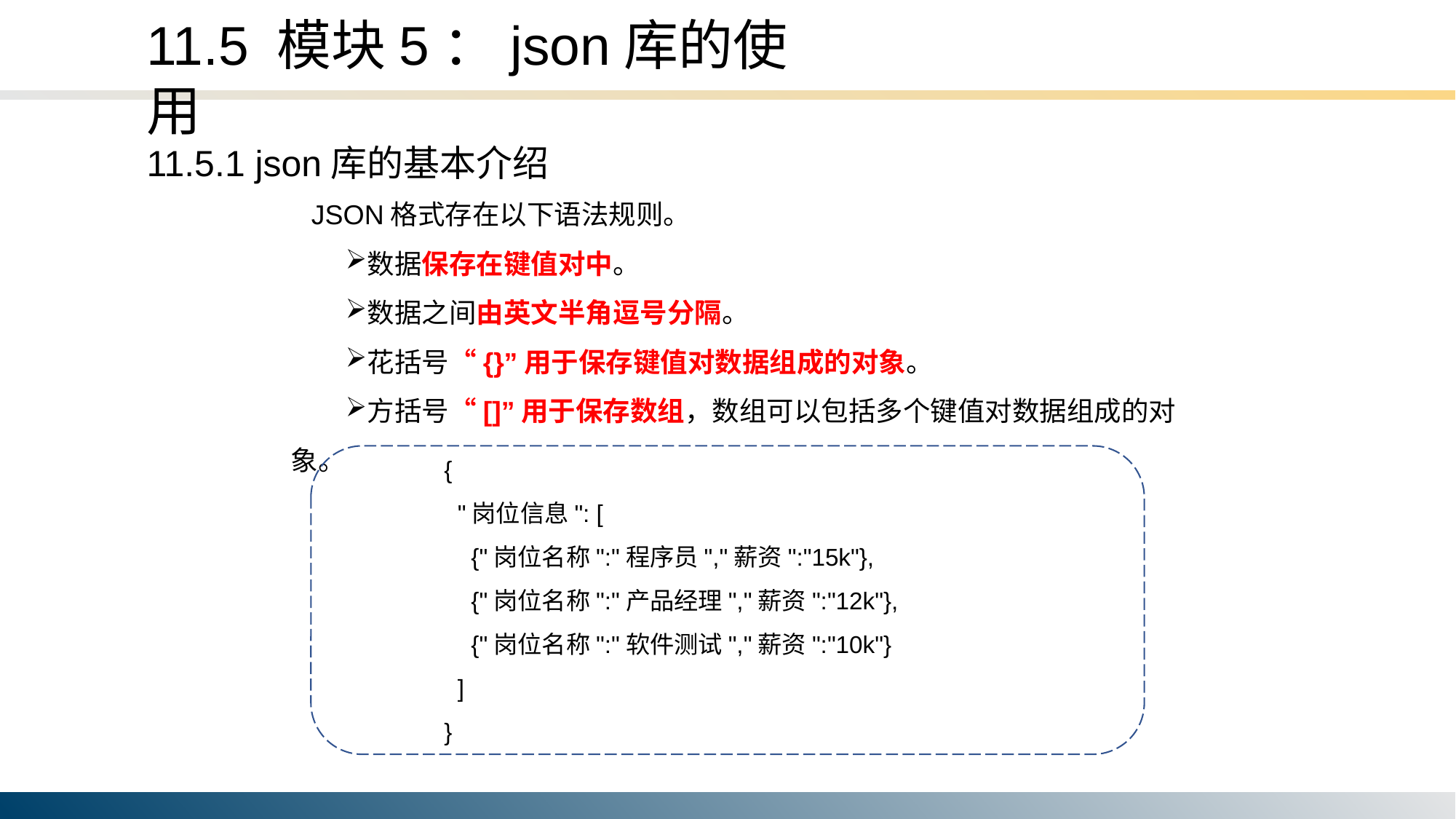

11.5 模块5：json库的使用
11.5.1 json库的基本介绍
JSON格式存在以下语法规则。
数据保存在键值对中。
数据之间由英文半角逗号分隔。
花括号“{}”用于保存键值对数据组成的对象。
方括号“[]”用于保存数组，数组可以包括多个键值对数据组成的对象。
{
  "岗位信息": [
    {"岗位名称":"程序员","薪资":"15k"},
    {"岗位名称":"产品经理","薪资":"12k"},
    {"岗位名称":"软件测试","薪资":"10k"}
  ]
}